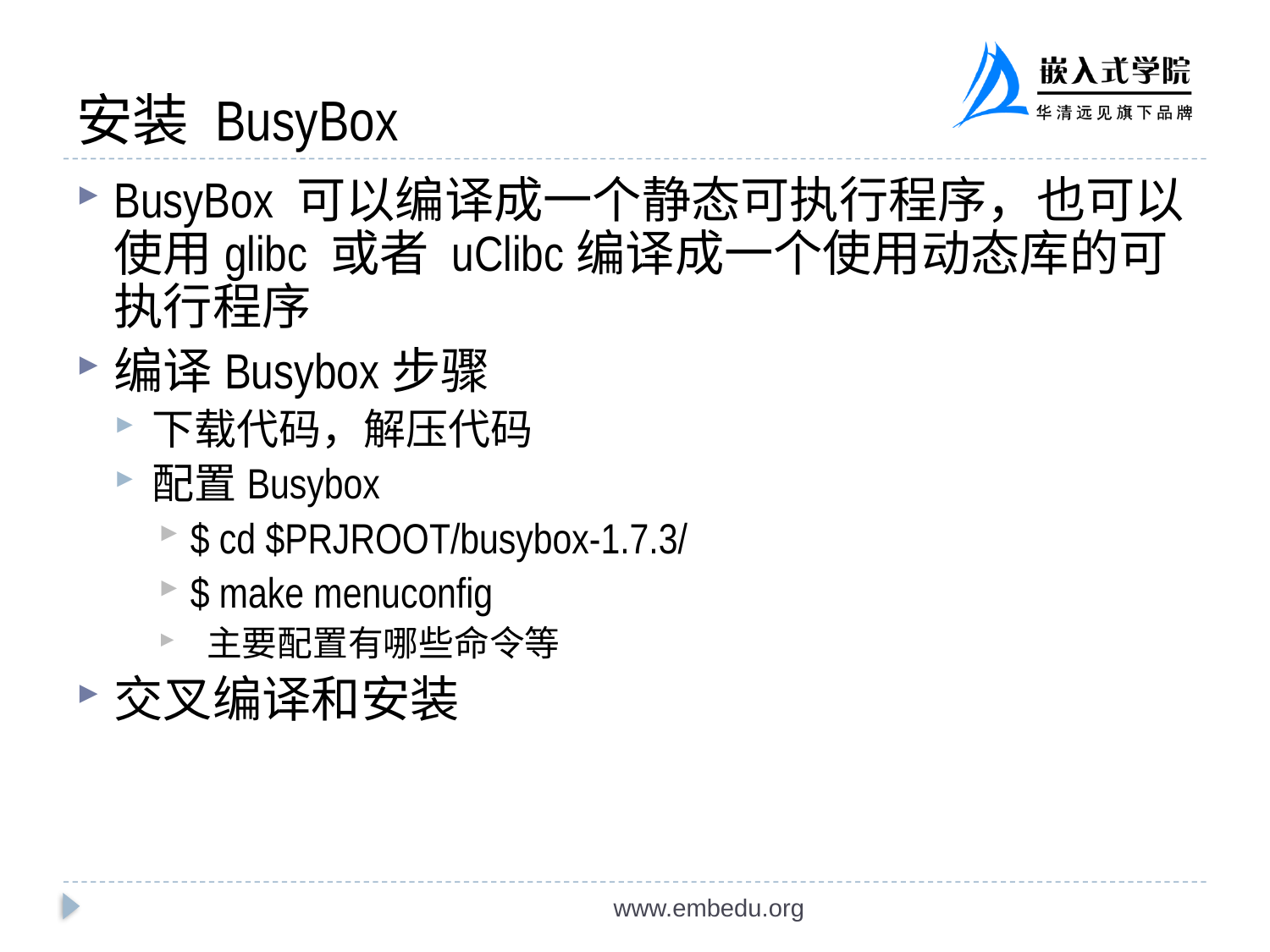

# 安装 BusyBox
BusyBox 可以编译成一个静态可执行程序，也可以使用glibc 或者 uClibc编译成一个使用动态库的可执行程序
编译Busybox步骤
下载代码，解压代码
配置Busybox
$ cd $PRJROOT/busybox-1.7.3/
$ make menuconfig
 主要配置有哪些命令等
交叉编译和安装
www.embedu.org